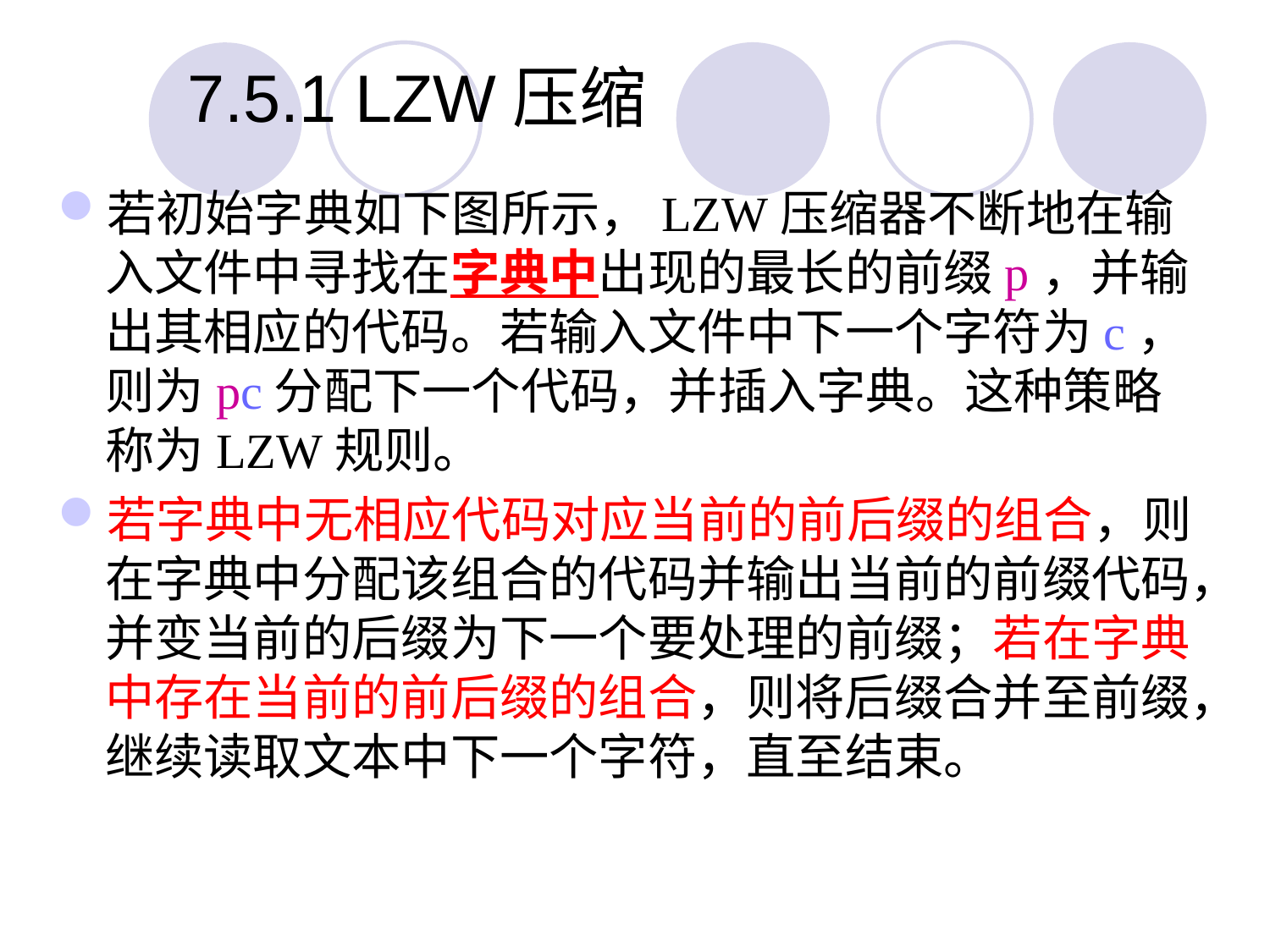

7.5.1 LZW压缩
89

若初始字典如下图所示，LZW压缩器不断地在输入文件中寻找在字典中出现的最长的前缀p，并输出其相应的代码。若输入文件中下一个字符为c，则为pc分配下一个代码，并插入字典。这种策略称为LZW规则。
若字典中无相应代码对应当前的前后缀的组合，则在字典中分配该组合的代码并输出当前的前缀代码，并变当前的后缀为下一个要处理的前缀；若在字典中存在当前的前后缀的组合，则将后缀合并至前缀，继续读取文本中下一个字符，直至结束。